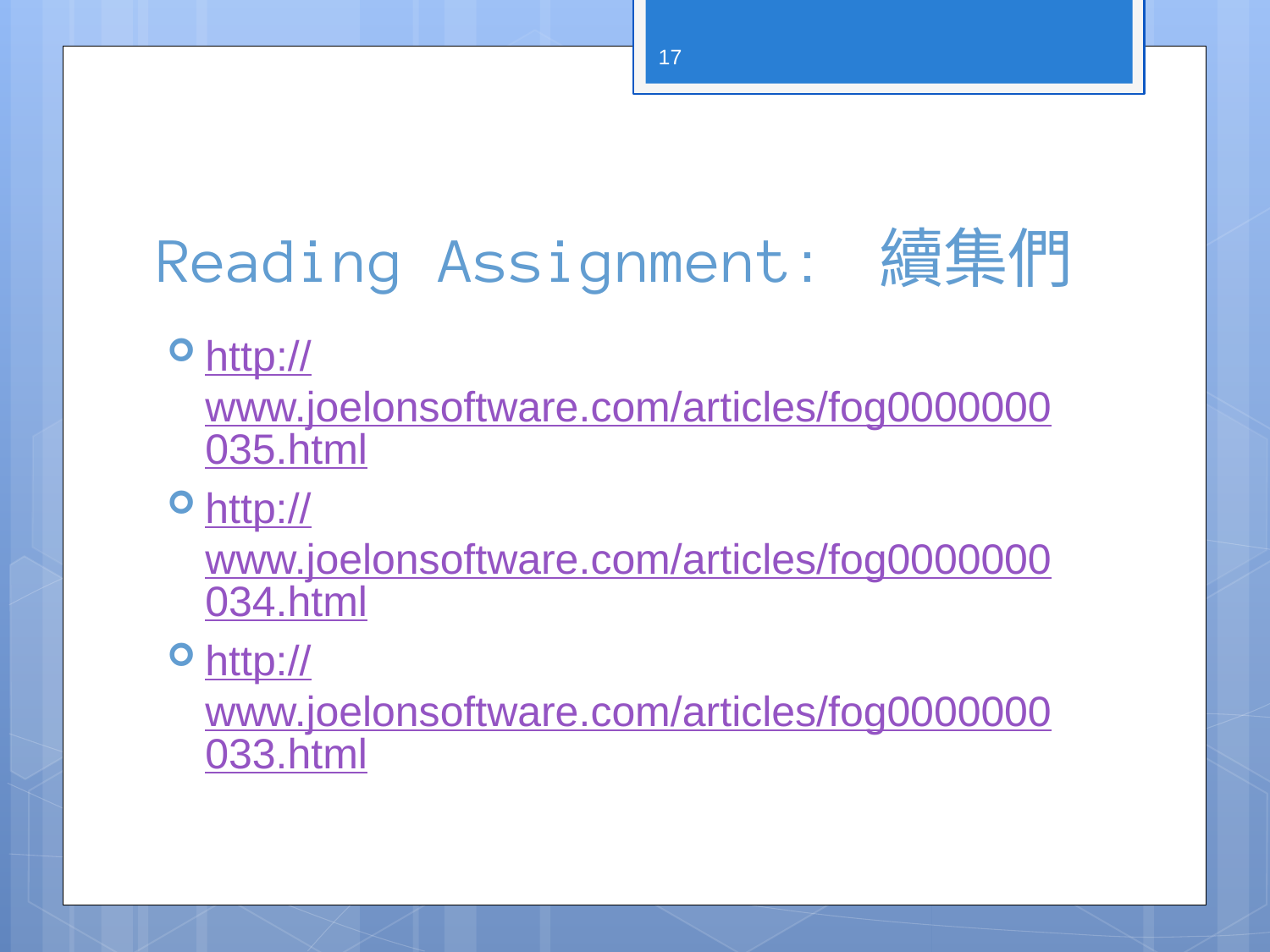

17
# Reading Assignment: 續集們
http://www.joelonsoftware.com/articles/fog0000000035.html
http://www.joelonsoftware.com/articles/fog0000000034.html
http://www.joelonsoftware.com/articles/fog0000000033.html